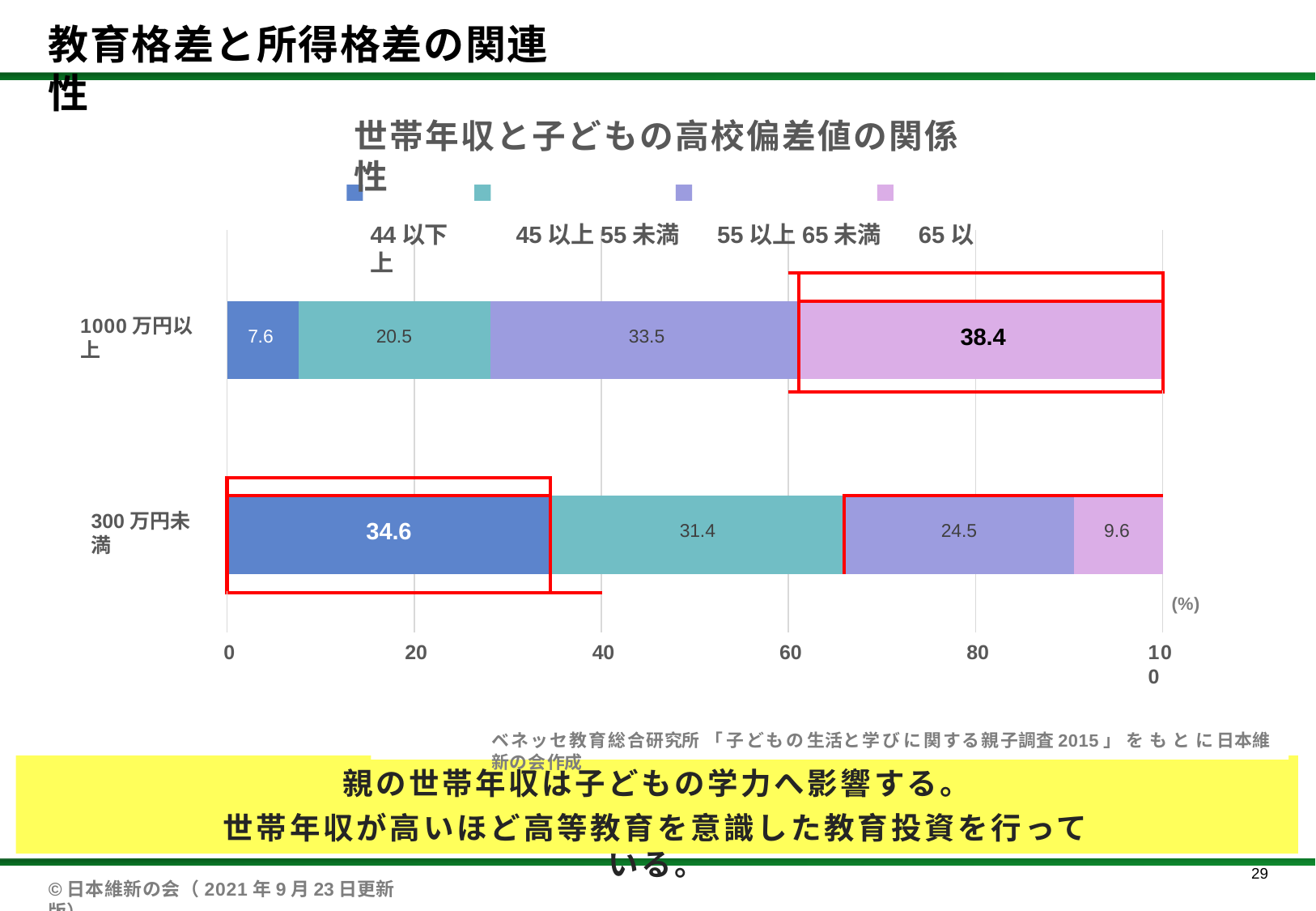

# 教育格差と所得格差の関連性
世帯年収と子どもの高校偏差値の関係性
44以下	45以上55未満	55以上65未満	65以上

|  |  |  |  |  |  |  |  |  |  |  |
| --- | --- | --- | --- | --- | --- | --- | --- | --- | --- | --- |
|  |  |  |  |  |  |  |  |  |  |  |
| 7.6 | 20.5 |  | 33.5 |  |  |  | 38.4 |  |  |  |
|  |  |  |  |  |  |  |  |  |  |  |
|  |  |  |  |  |  |  |  |  |  |  |
|  |  |  |  |  |  |  |  |  |  |  |
| 34.6 |  |  |  | 31.4 |  |  |  | 24.5 |  | 9.6 |
|  |  |  |  |  |  |  |  |  |  |  |
|  |  |  |  |  |  |  |  |  |  |  |
1000万円以上
300万円未満
(%)
0
20
40
60
80
100

ベネッセ教育総合研究所「子どもの生活と学びに関する親子調査2015」をもとに日本維新の会作成

親の世帯年収は子どもの学力へ影響する。
世帯年収が高いほど高等教育を意識した教育投資を行っている。
29
©日本維新の会（2021年9月23日更新版）